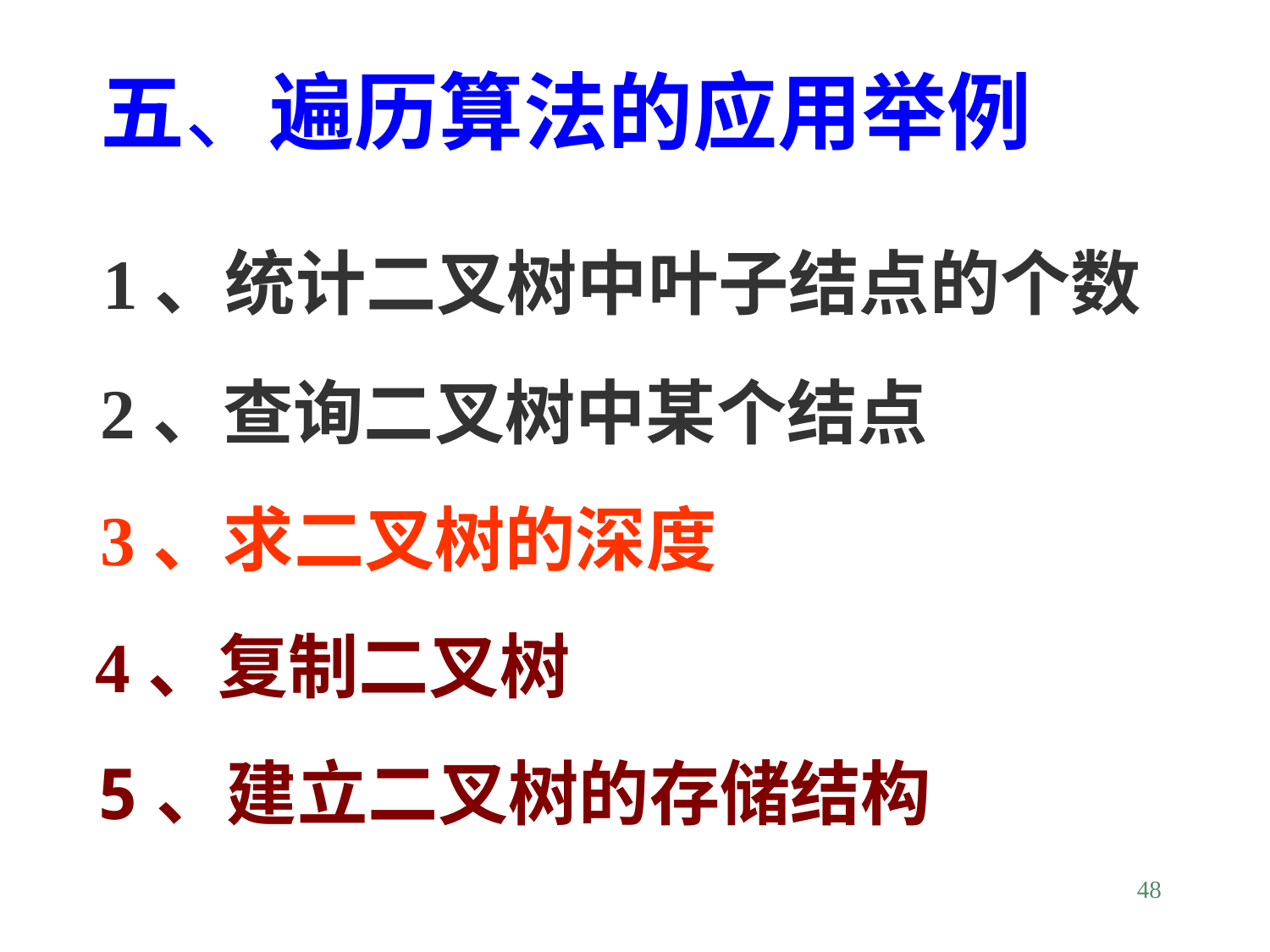

五、遍历算法的应用举例
1、统计二叉树中叶子结点的个数
2、查询二叉树中某个结点
3、求二叉树的深度
4、复制二叉树
5、建立二叉树的存储结构
48